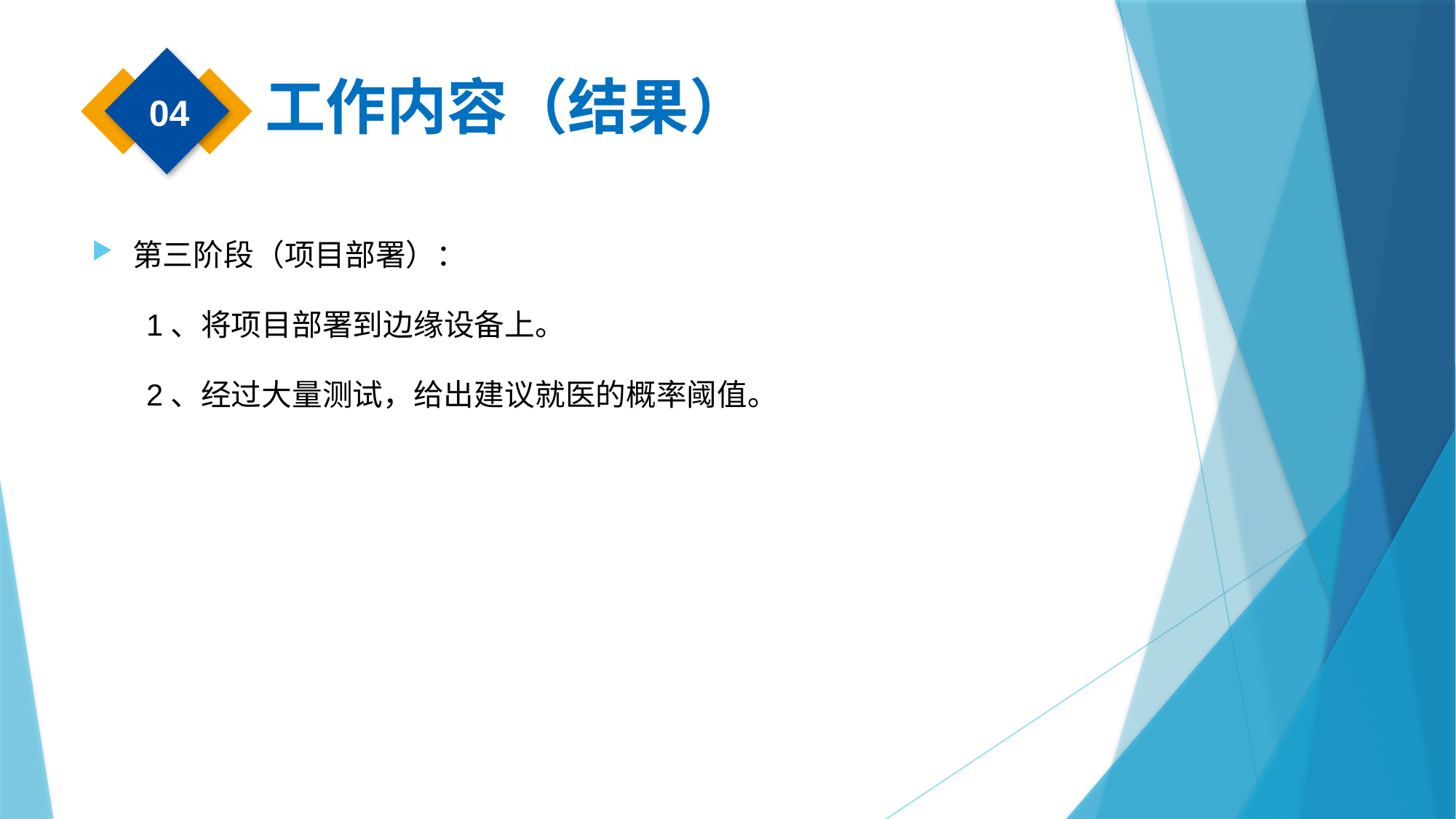

04
工作内容（结果）
第三阶段（项目部署）：
1、将项目部署到边缘设备上。
2、经过大量测试，给出建议就医的概率阈值。